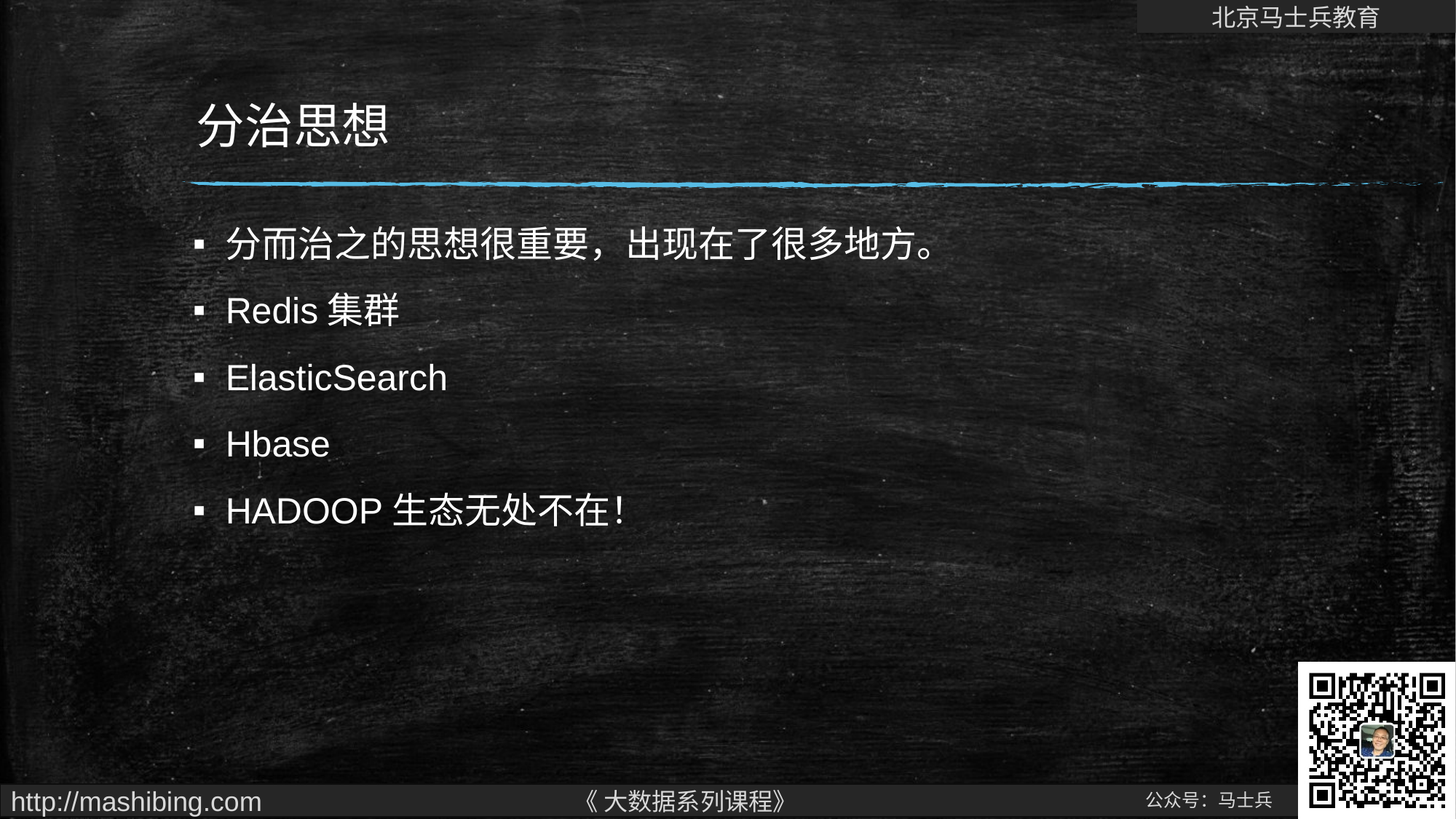

# 分治思想
分而治之的思想很重要，出现在了很多地方。
Redis集群
ElasticSearch
Hbase
HADOOP生态无处不在！